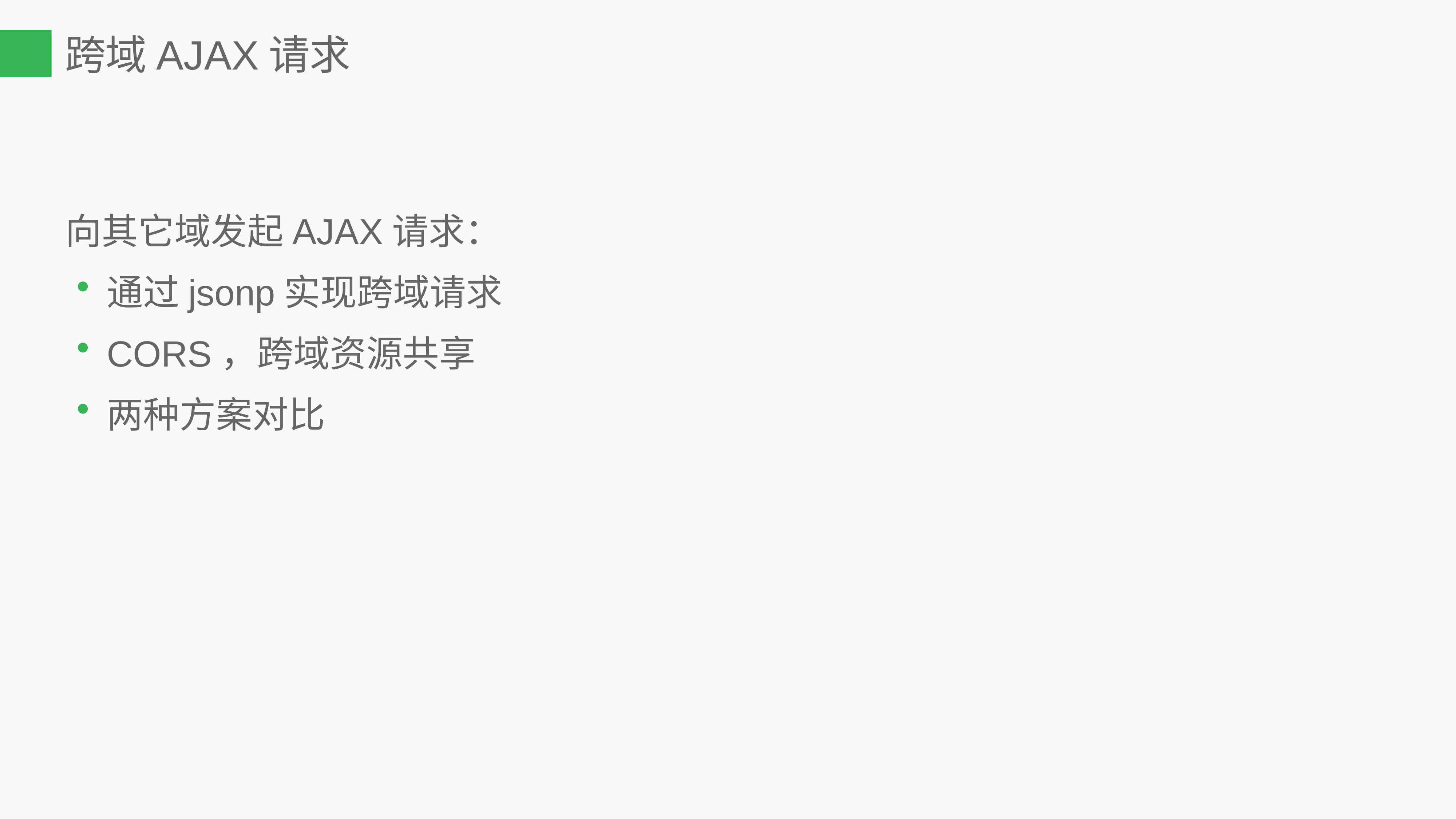

跨域AJAX请求

向其它域发起AJAX请求：
通过jsonp实现跨域请求
CORS，跨域资源共享
两种方案对比